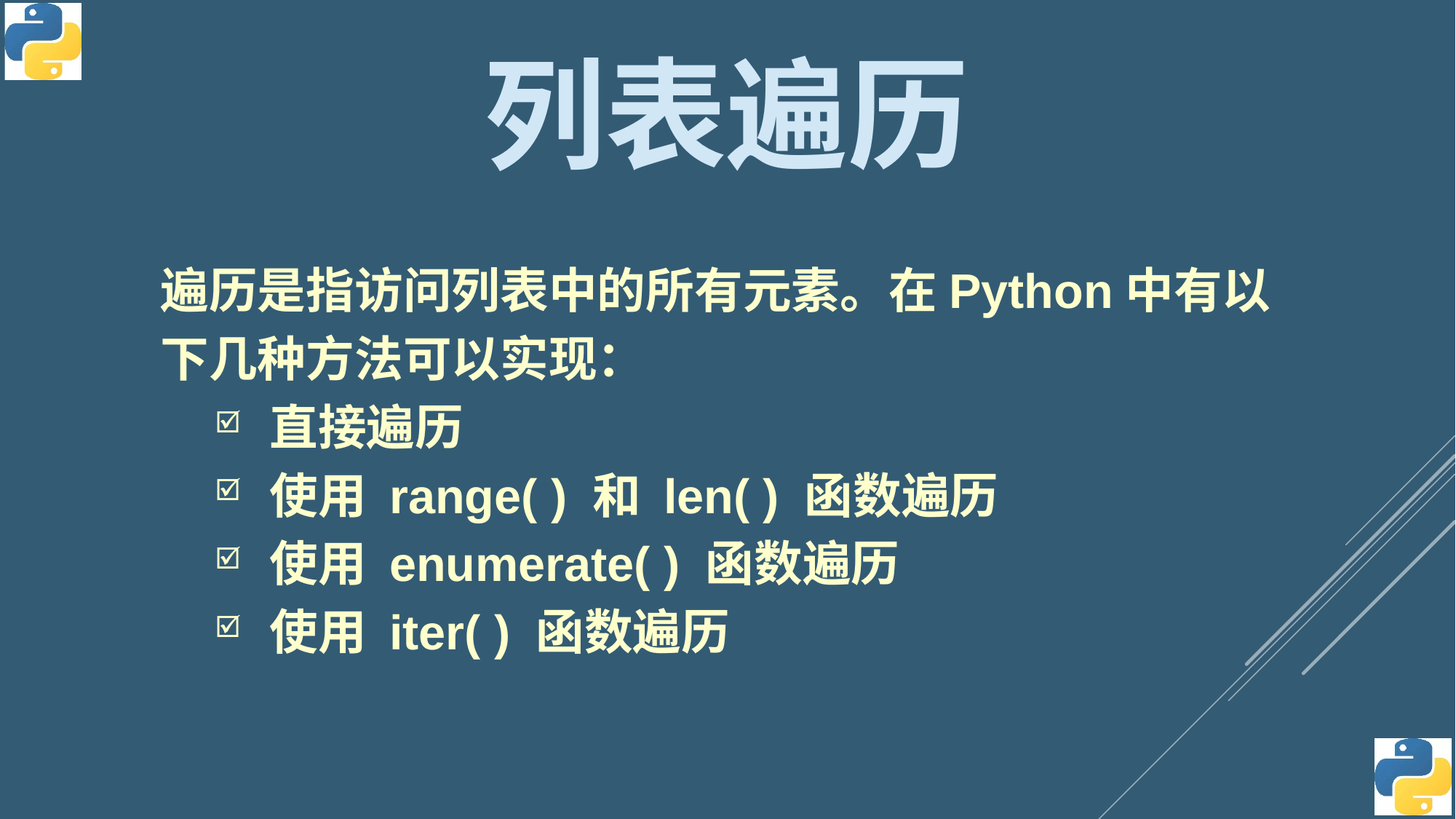

列表遍历
遍历是指访问列表中的所有元素。在Python中有以下几种方法可以实现：
直接遍历
使用 range( ) 和 len( ) 函数遍历
使用 enumerate( ) 函数遍历
使用 iter( ) 函数遍历